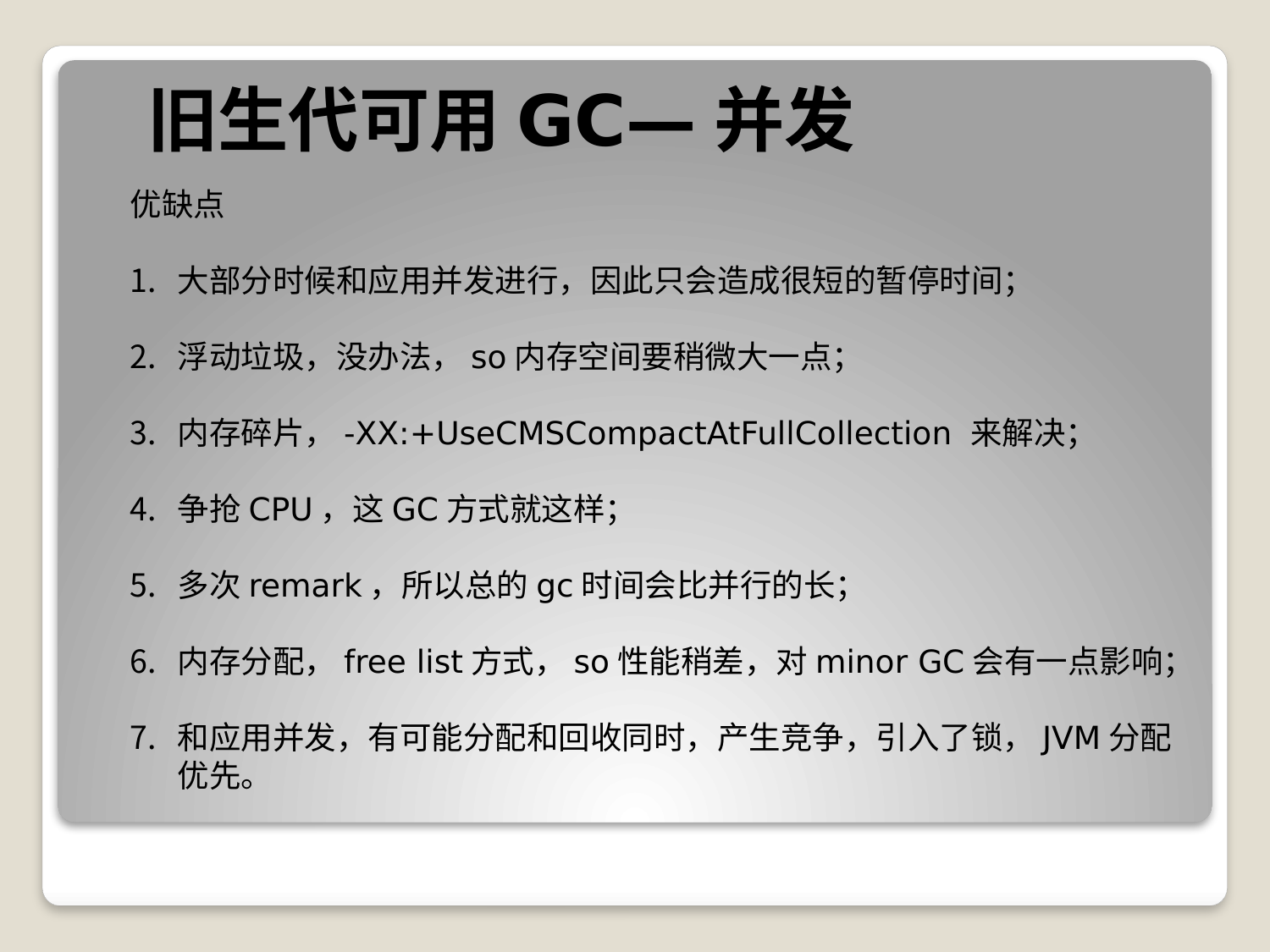

旧生代可用GC—并发
优缺点

大部分时候和应用并发进行，因此只会造成很短的暂停时间；

浮动垃圾，没办法，so内存空间要稍微大一点；

内存碎片，-XX:+UseCMSCompactAtFullCollection 来解决；

争抢CPU，这GC方式就这样；

多次remark，所以总的gc时间会比并行的长；

内存分配，free list方式，so性能稍差，对minor GC会有一点影响；

和应用并发，有可能分配和回收同时，产生竞争，引入了锁，JVM分配
优先。